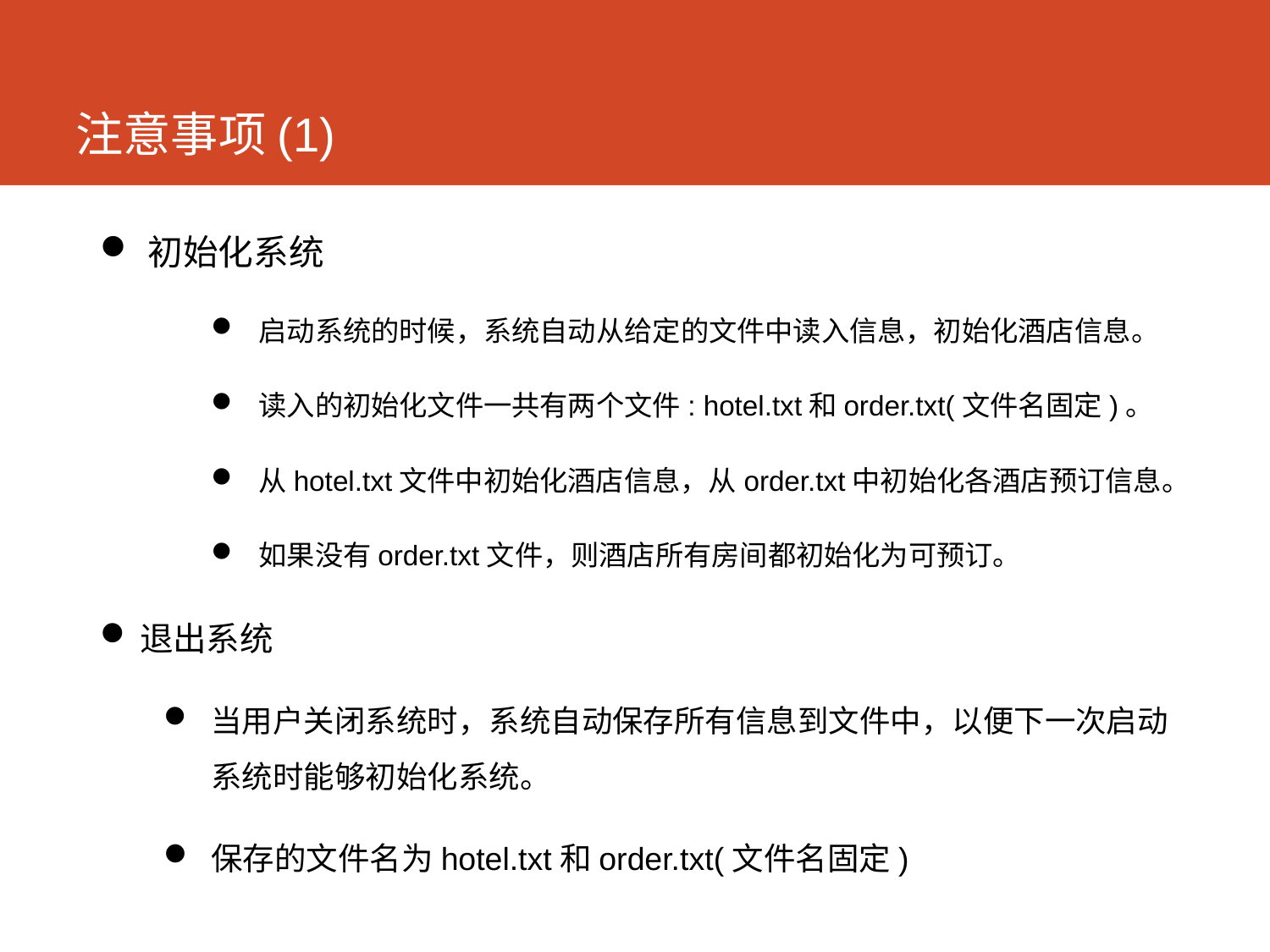

# 注意事项(1)
初始化系统
启动系统的时候，系统自动从给定的文件中读入信息，初始化酒店信息。
读入的初始化文件一共有两个文件: hotel.txt和order.txt(文件名固定)。
从hotel.txt文件中初始化酒店信息，从order.txt中初始化各酒店预订信息。
如果没有order.txt文件，则酒店所有房间都初始化为可预订。
退出系统
当用户关闭系统时，系统自动保存所有信息到文件中，以便下一次启动系统时能够初始化系统。
保存的文件名为hotel.txt和order.txt(文件名固定)